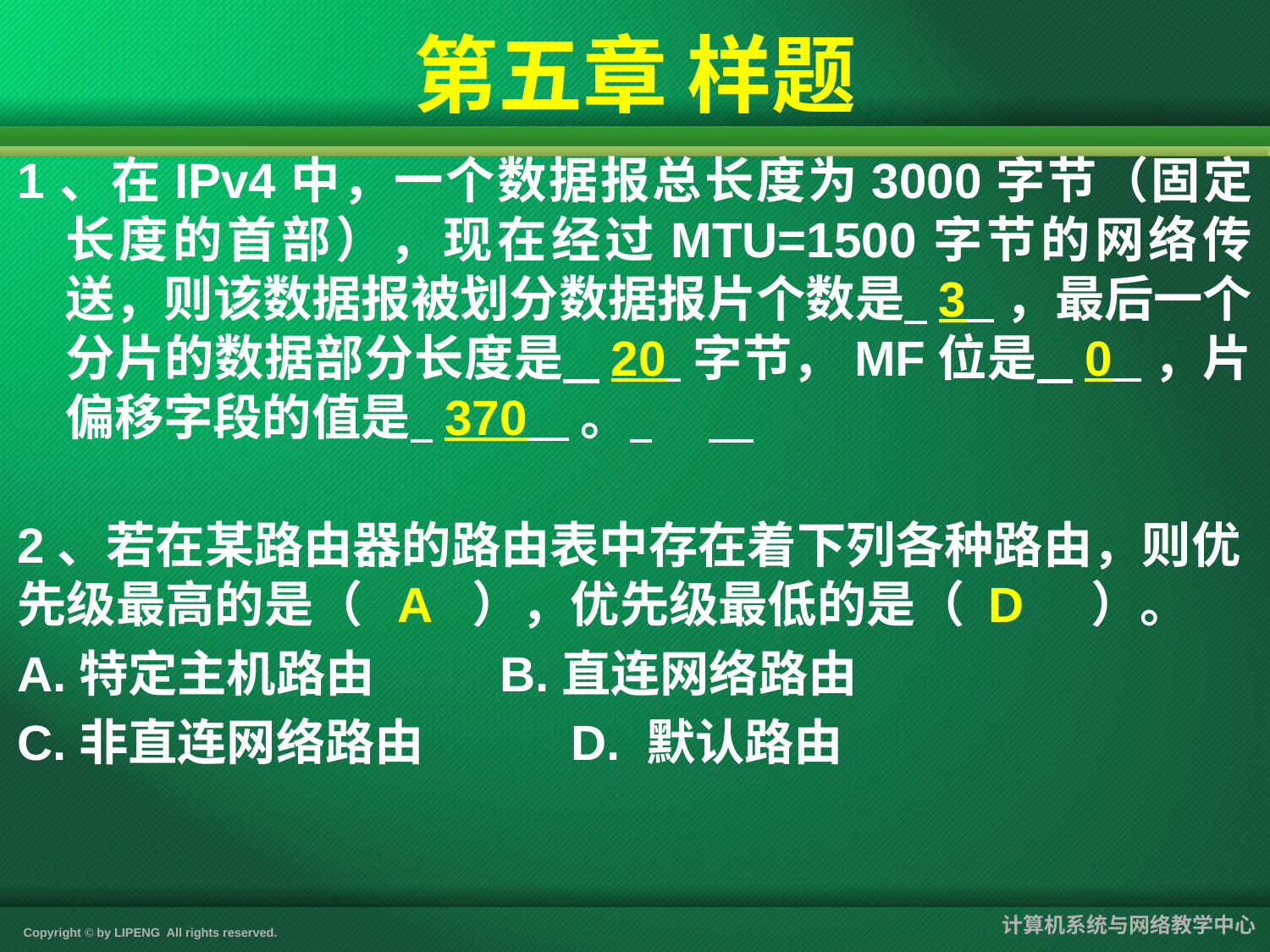

第五章 样题
1、在IPv4中，一个数据报总长度为3000字节（固定长度的首部），现在经过MTU=1500字节的网络传送，则该数据报被划分数据报片个数是  3  ，最后一个分片的数据部分长度是   20 字节，MF位是   0  ，片偏移字段的值是  370   。

2、若在某路由器的路由表中存在着下列各种路由，则优先级最高的是（  A  ），优先级最低的是（ D    ）。
A.特定主机路由	        B.直连网络路由
C.非直连网络路由	   D. 默认路由